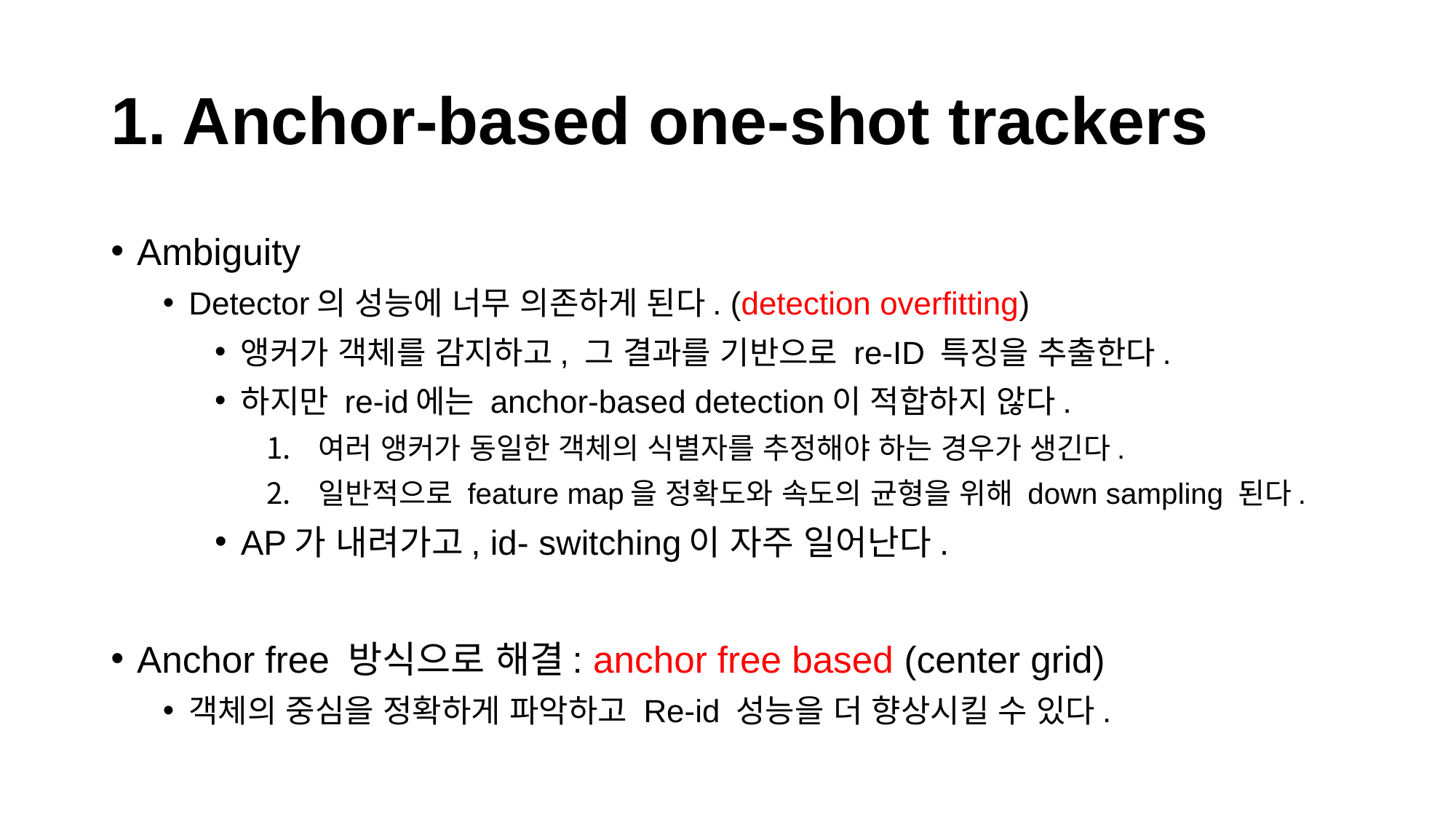

# 1. Anchor-based one-shot trackers
Ambiguity
Detector의 성능에 너무 의존하게 된다. (detection overfitting)
앵커가 객체를 감지하고, 그 결과를 기반으로 re-ID 특징을 추출한다.
하지만 re-id에는 anchor-based detection이 적합하지 않다.
여러 앵커가 동일한 객체의 식별자를 추정해야 하는 경우가 생긴다.
일반적으로 feature map을 정확도와 속도의 균형을 위해 down sampling 된다.
AP가 내려가고, id- switching이 자주 일어난다.

Anchor free 방식으로 해결: anchor free based (center grid)
객체의 중심을 정확하게 파악하고 Re-id 성능을 더 향상시킬 수 있다.